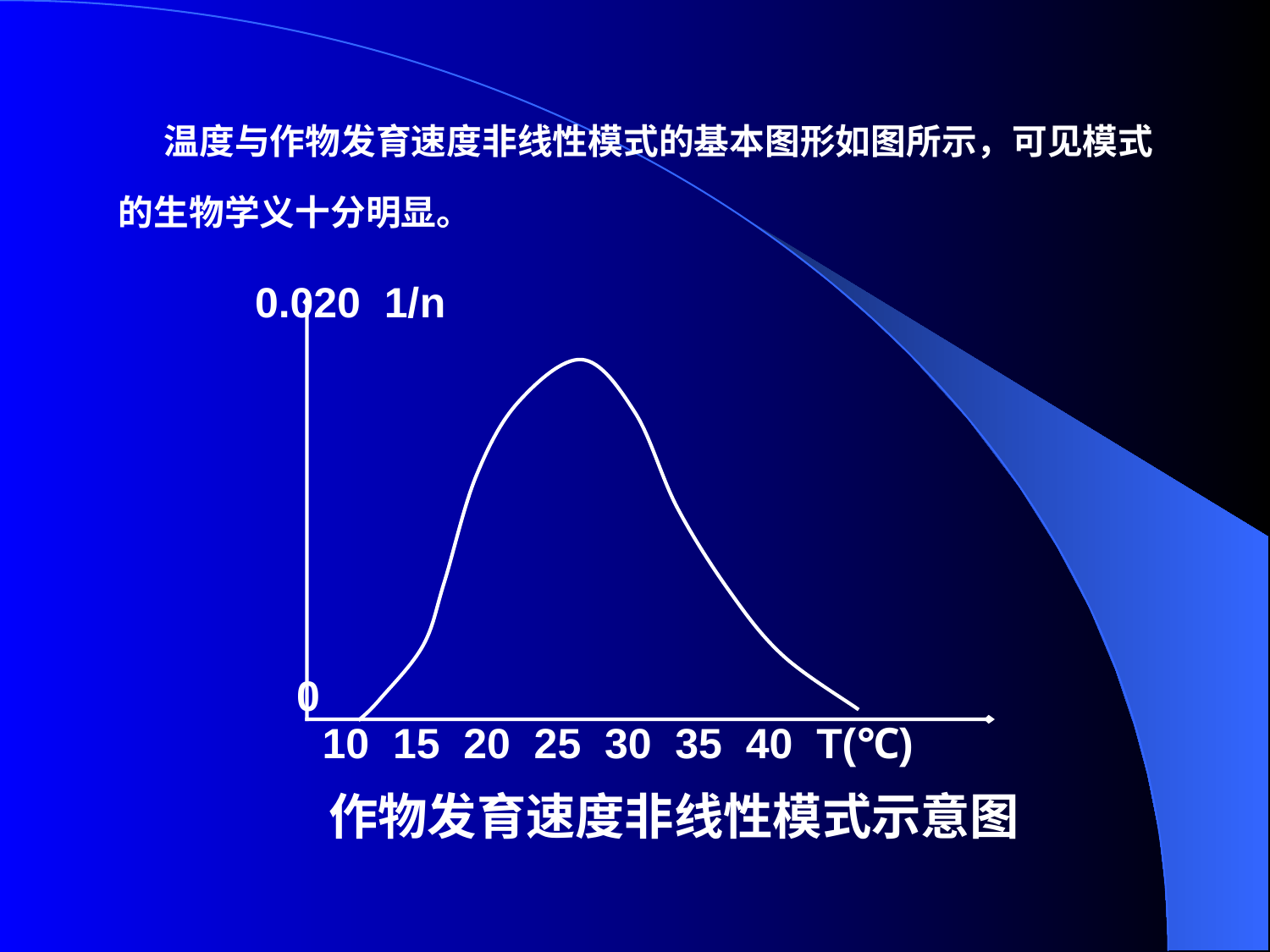

温度与作物发育速度非线性模式的基本图形如图所示，可见模式的生物学义十分明显。
  0.020  1/n

     0
        10  15  20  25  30  35  40  T(℃)
作物发育速度非线性模式示意图